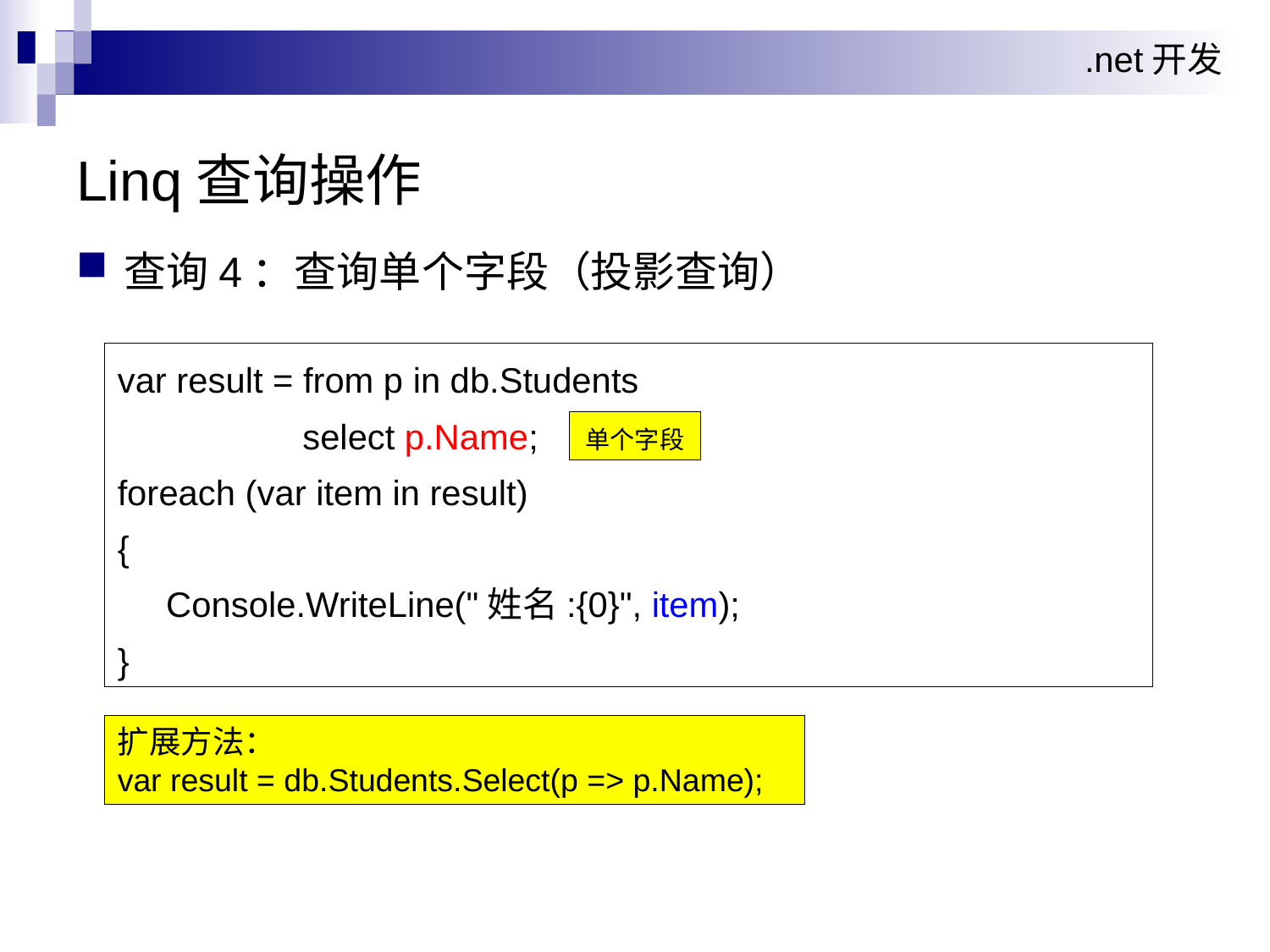

Linq查询操作
查询4：查询单个字段（投影查询）
var result = from p in db.Students
                   select p.Name;
foreach (var item in result)
{
     Console.WriteLine("姓名:{0}", item);
}
单个字段
扩展方法：
var result = db.Students.Select(p => p.Name);